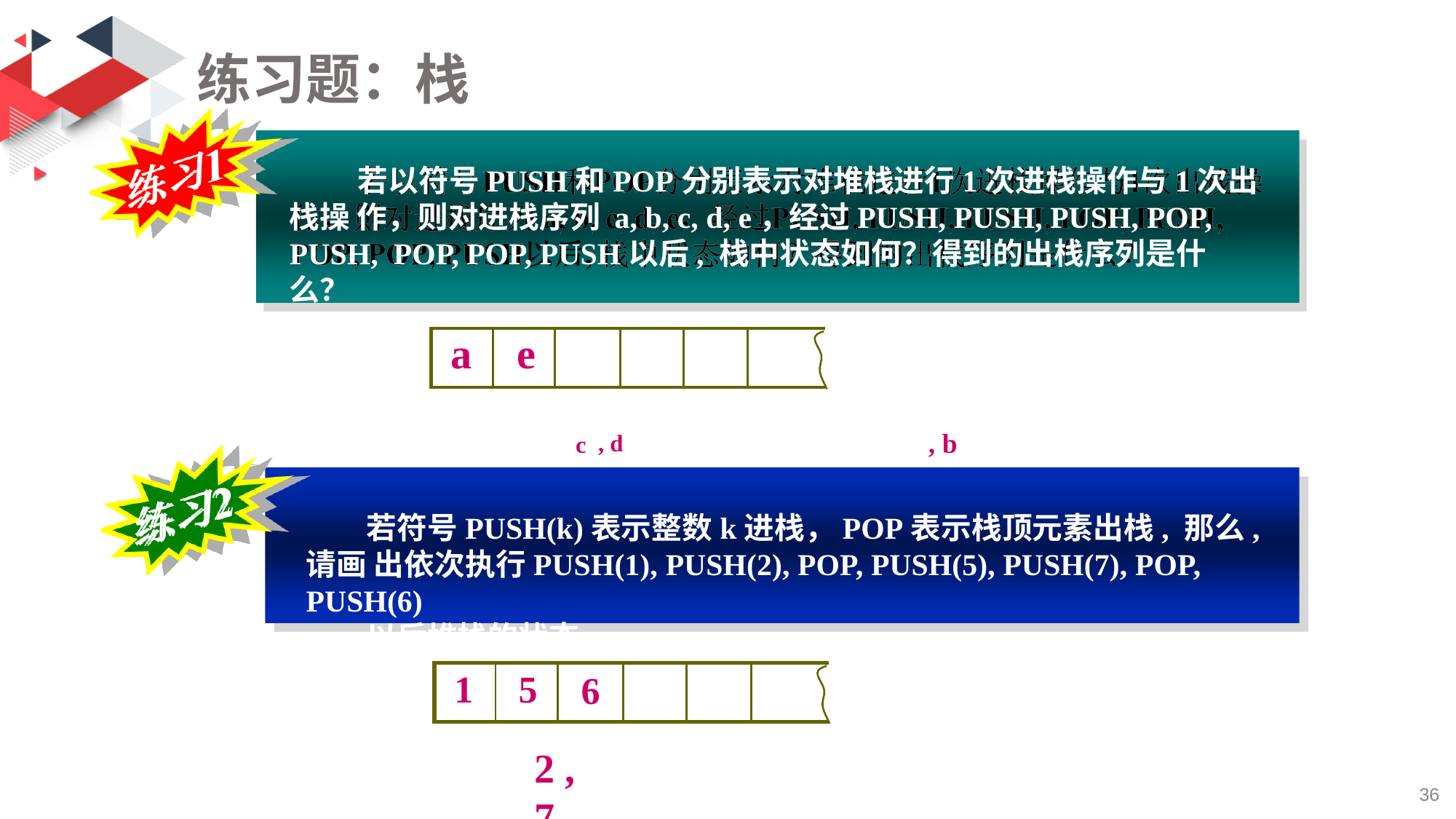

# 练习题：栈

若以符号PUSH和POP分别表示对堆栈进行1次进栈操作与1次出栈操 作，则对进栈序列a, b, c, d, e，经过PUSH, PUSH, PUSH, POP, PUSH,  POP, POP, PUSH以后, 栈中状态如何？得到的出栈序列是什么？

| a | e |  |  |  |  |
| --- | --- | --- | --- | --- | --- |

d
c
b

c  , d	, b

若符号PUSH(k)表示整数k进栈，POP表示栈顶元素出栈, 那么, 请画 出依次执行PUSH(1), PUSH(2), POP, PUSH(5), PUSH(7), POP, PUSH(6)
以后堆栈的状态

| 1 | 5 | 6 |  |  |  |
| --- | --- | --- | --- | --- | --- |

2

7
2 , 7
36